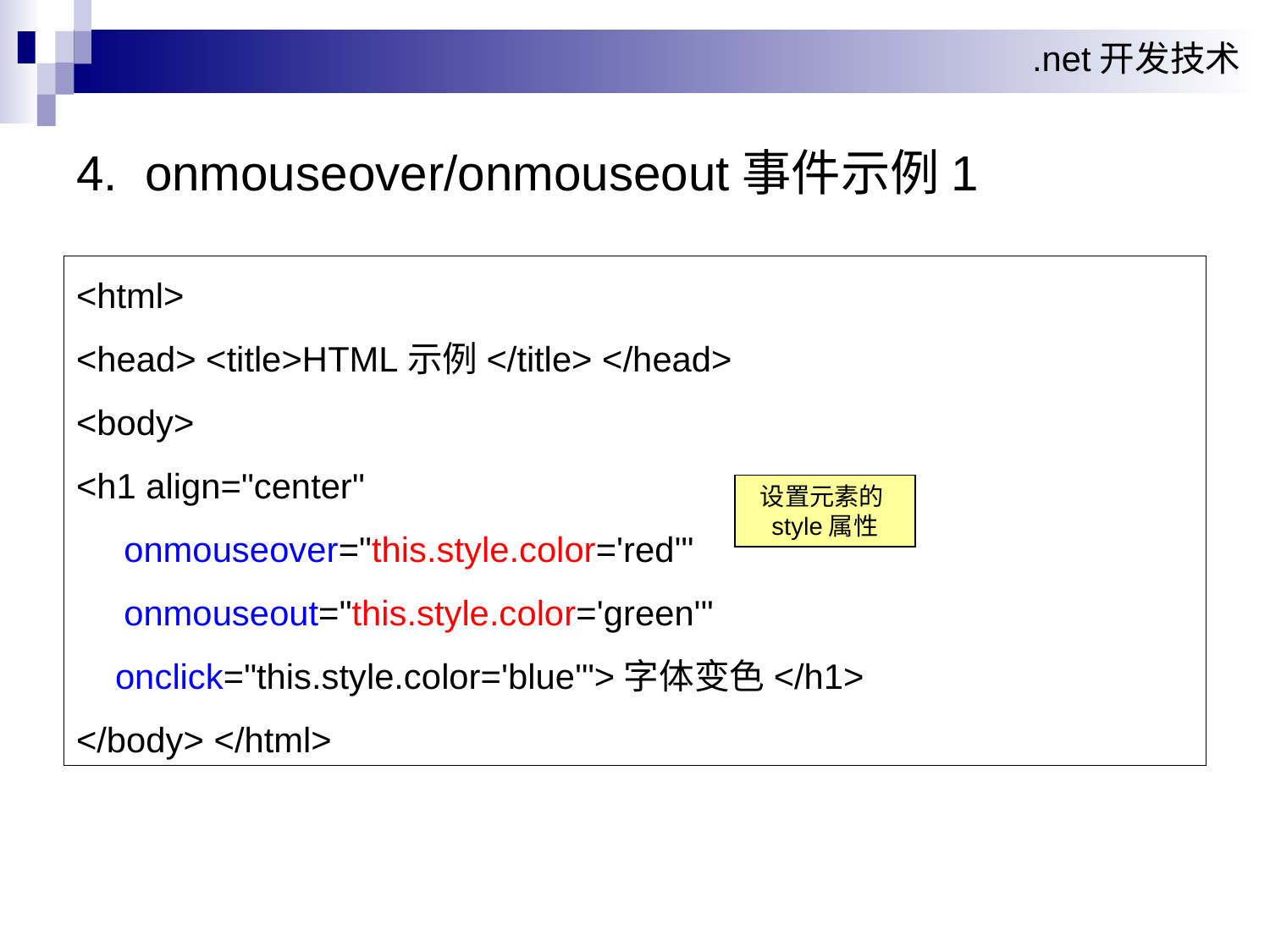

4.  onmouseover/onmouseout事件示例1
<html>
<head> <title>HTML示例</title> </head>
<body>
<h1 align="center"
	onmouseover="this.style.color='red'"
	onmouseout="this.style.color='green'"
    onclick="this.style.color='blue'">字体变色</h1>
</body> </html>
设置元素的style属性